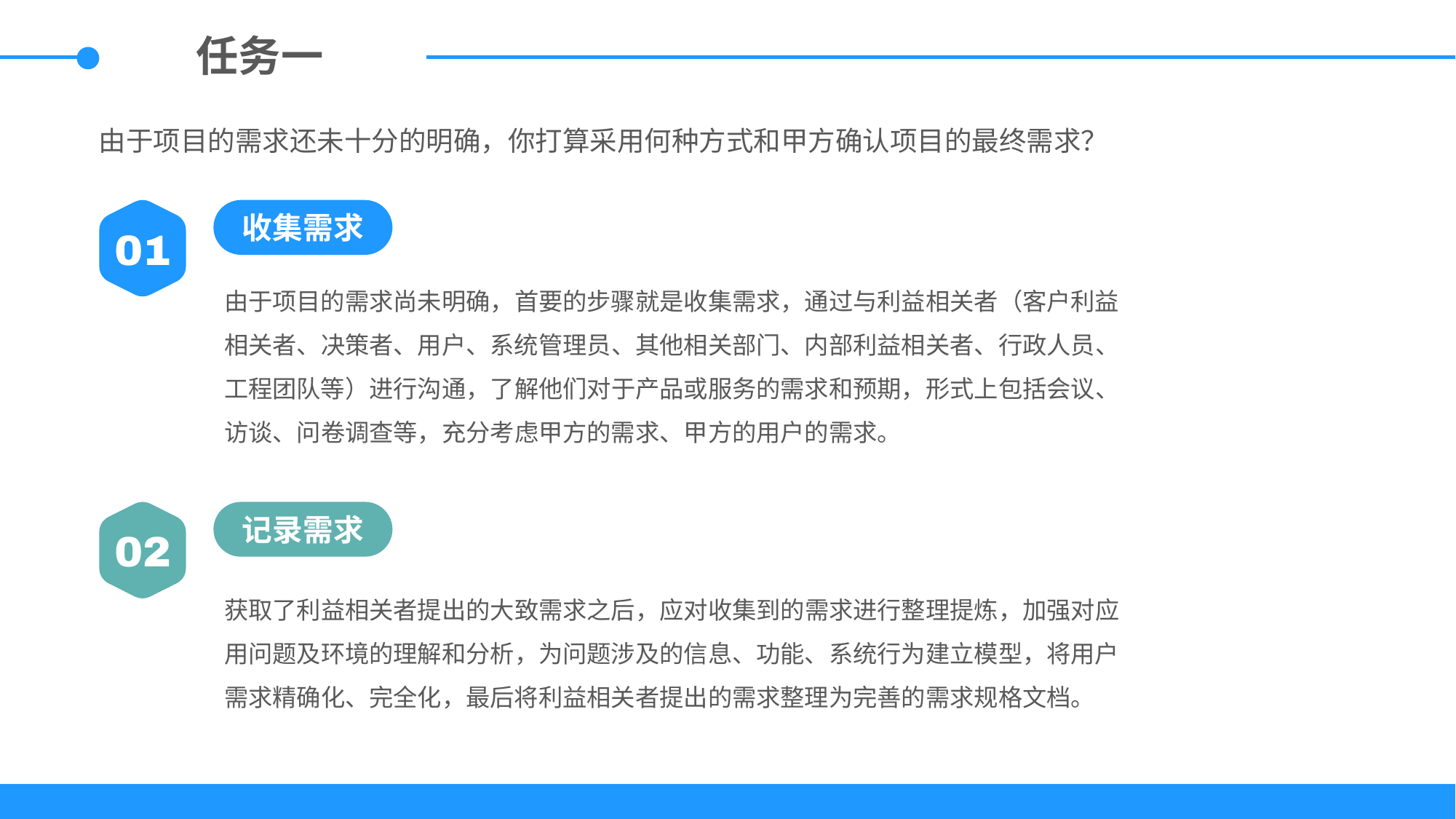

任务一

由于项目的需求还未十分的明确，你打算采用何种方式和甲方确认项目的最终需求？
01
收集需求
由于项目的需求尚未明确，首要的步骤就是收集需求，通过与利益相关者（客户利益相关者、决策者、用户、系统管理员、其他相关部门、内部利益相关者、行政人员、工程团队等）进行沟通，了解他们对于产品或服务的需求和预期，形式上包括会议、访谈、问卷调查等，充分考虑甲方的需求、甲方的用户的需求。
02
记录需求
获取了利益相关者提出的大致需求之后，应对收集到的需求进行整理提炼，加强对应用问题及环境的理解和分析，为问题涉及的信息、功能、系统行为建立模型，将用户需求精确化、完全化，最后将利益相关者提出的需求整理为完善的需求规格文档。